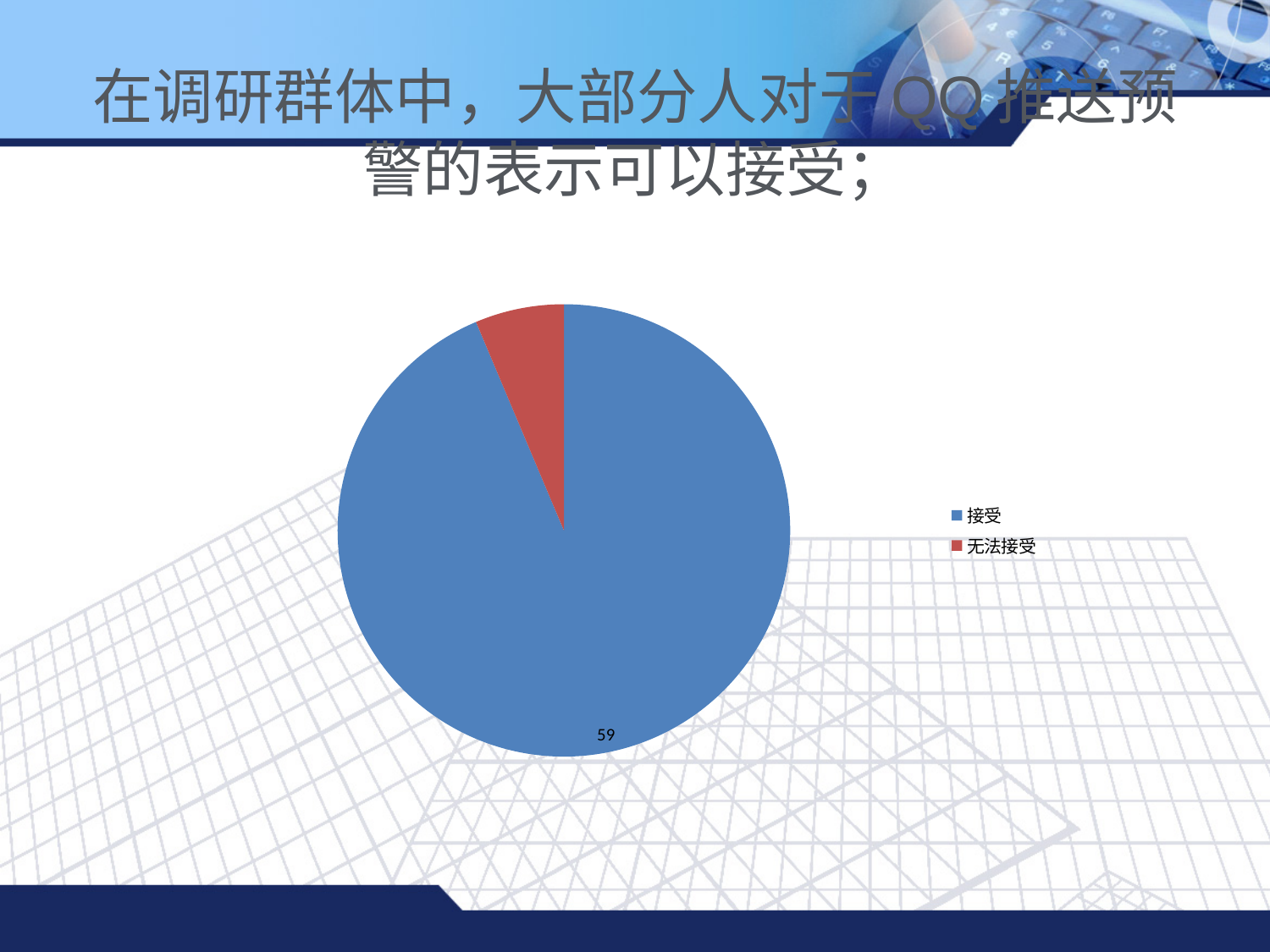

# 在调研群体中，大部分人对于QQ推送预警的表示可以接受；

### Chart

| Category |  |
|---|---|
| 接受 | 59.0 |
| 无法接受 | 4.0 |